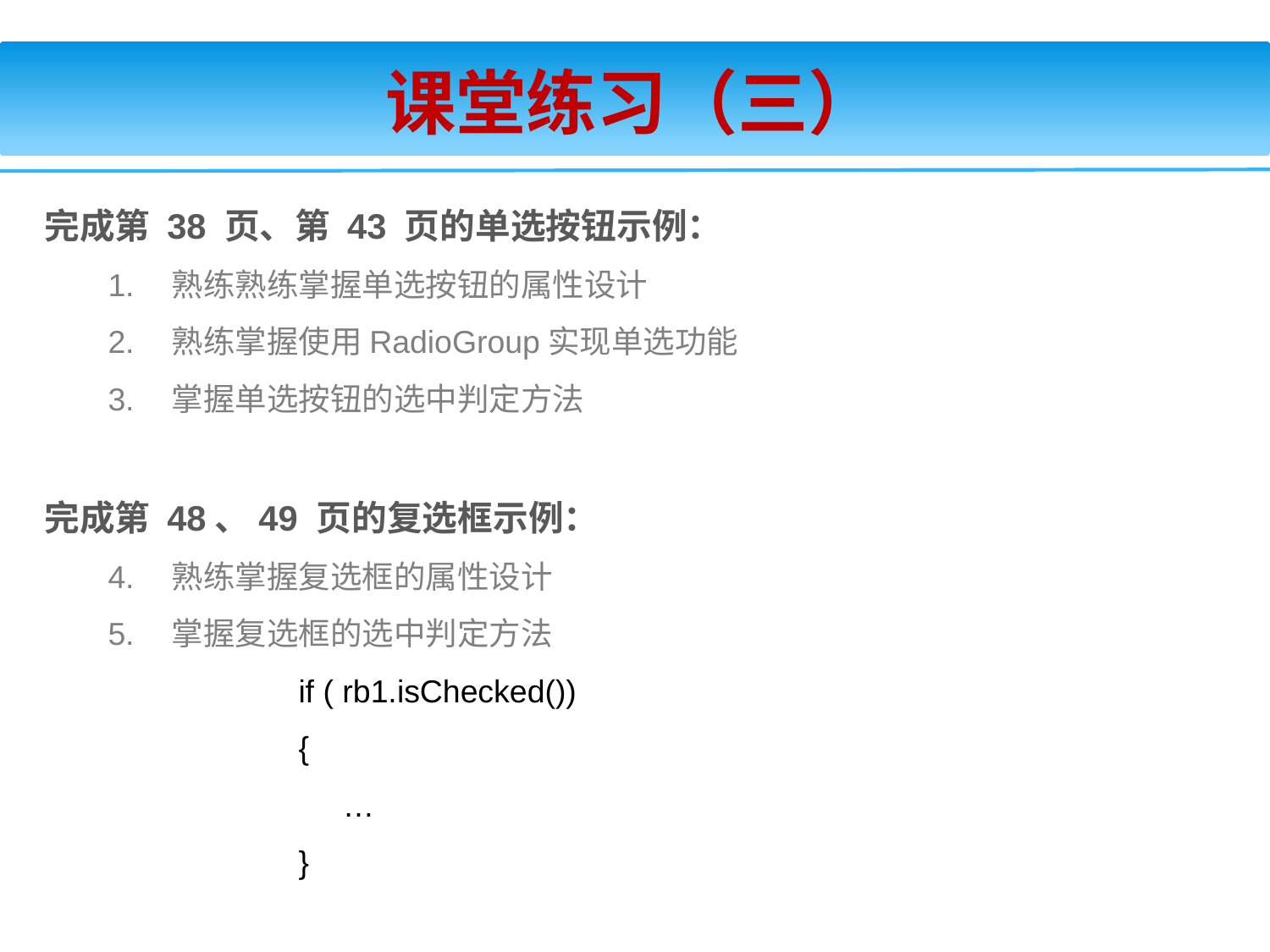

课堂练习（三）
完成第 38 页、第 43 页的单选按钮示例：
熟练熟练掌握单选按钮的属性设计
熟练掌握使用RadioGroup实现单选功能
掌握单选按钮的选中判定方法

完成第 48、49 页的复选框示例：
熟练掌握复选框的属性设计
掌握复选框的选中判定方法
if ( rb1.isChecked())
{
     …
}